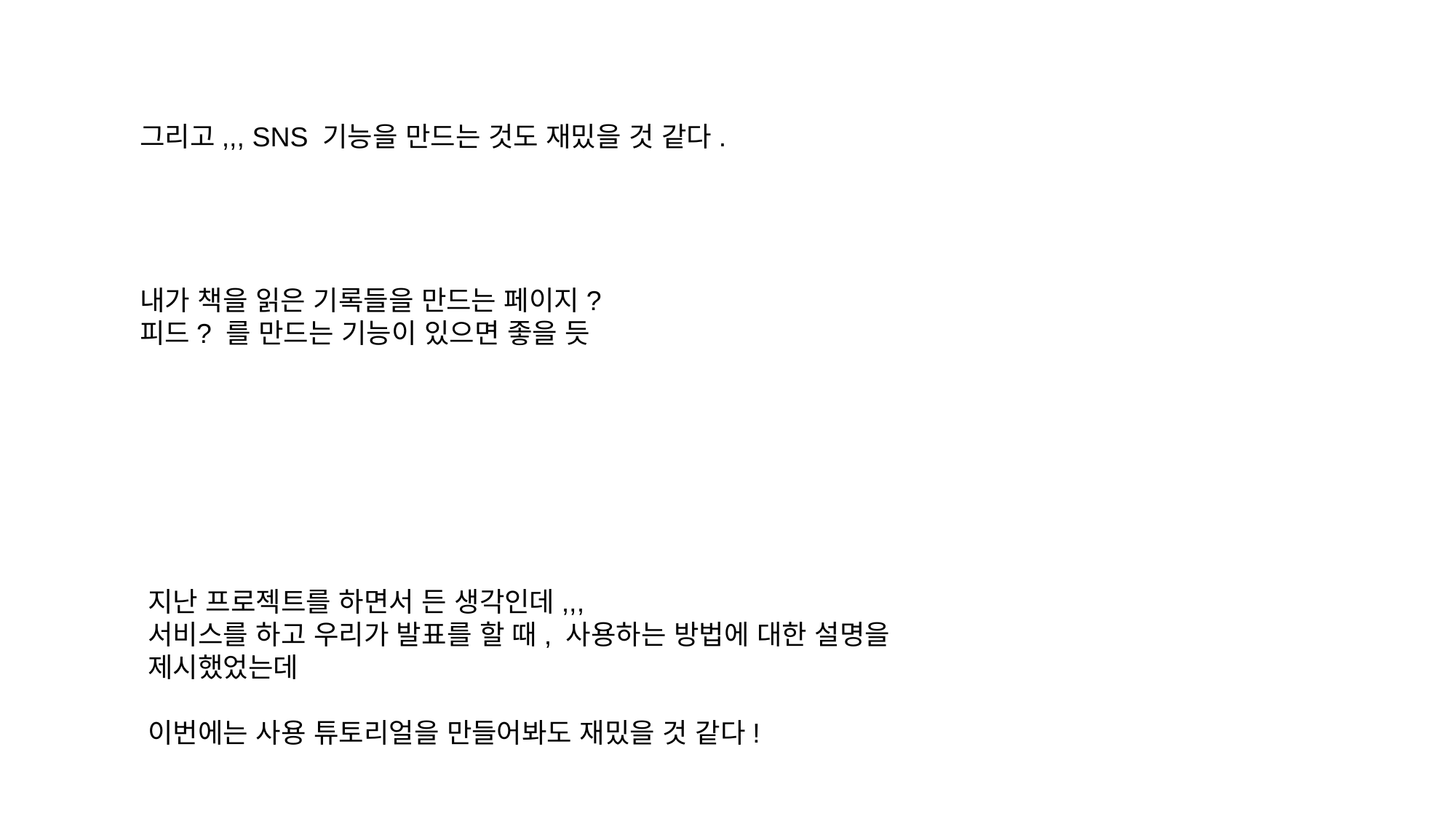

그리고,,, SNS 기능을 만드는 것도 재밌을 것 같다.

내가 책을 읽은 기록들을 만드는 페이지?
피드? 를 만드는 기능이 있으면 좋을 듯
지난 프로젝트를 하면서 든 생각인데,,,
서비스를 하고 우리가 발표를 할 때, 사용하는 방법에 대한 설명을 제시했었는데

이번에는 사용 튜토리얼을 만들어봐도 재밌을 것 같다!